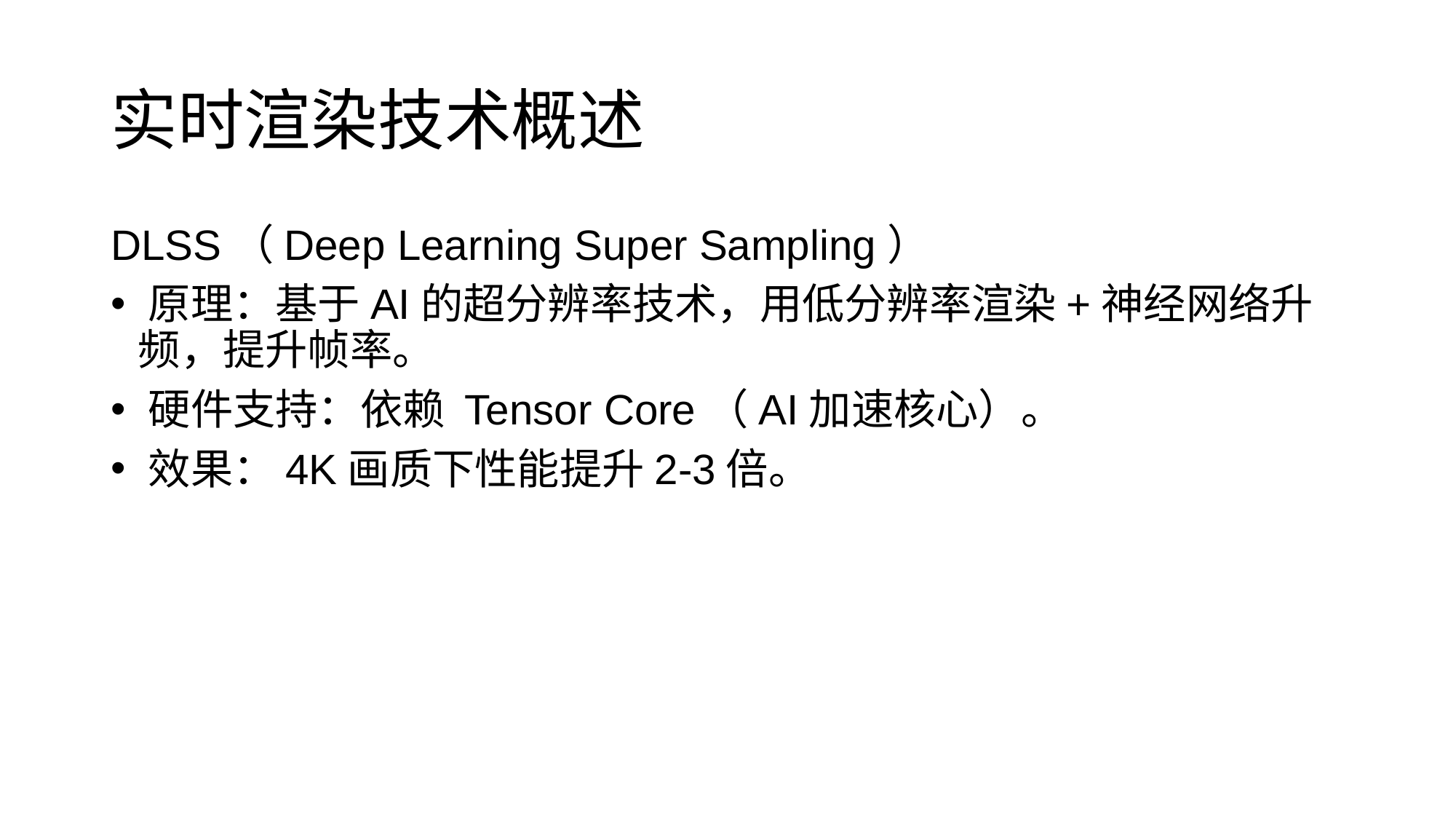

# 实时渲染技术概述​
​​DLSS（Deep Learning Super Sampling）​​
​​原理​​：基于AI的超分辨率技术，用低分辨率渲染+神经网络升频，提升帧率。
​​硬件支持​​：依赖 ​​Tensor Core​​（AI加速核心）。
​​效果​​：4K画质下性能提升2-3倍。